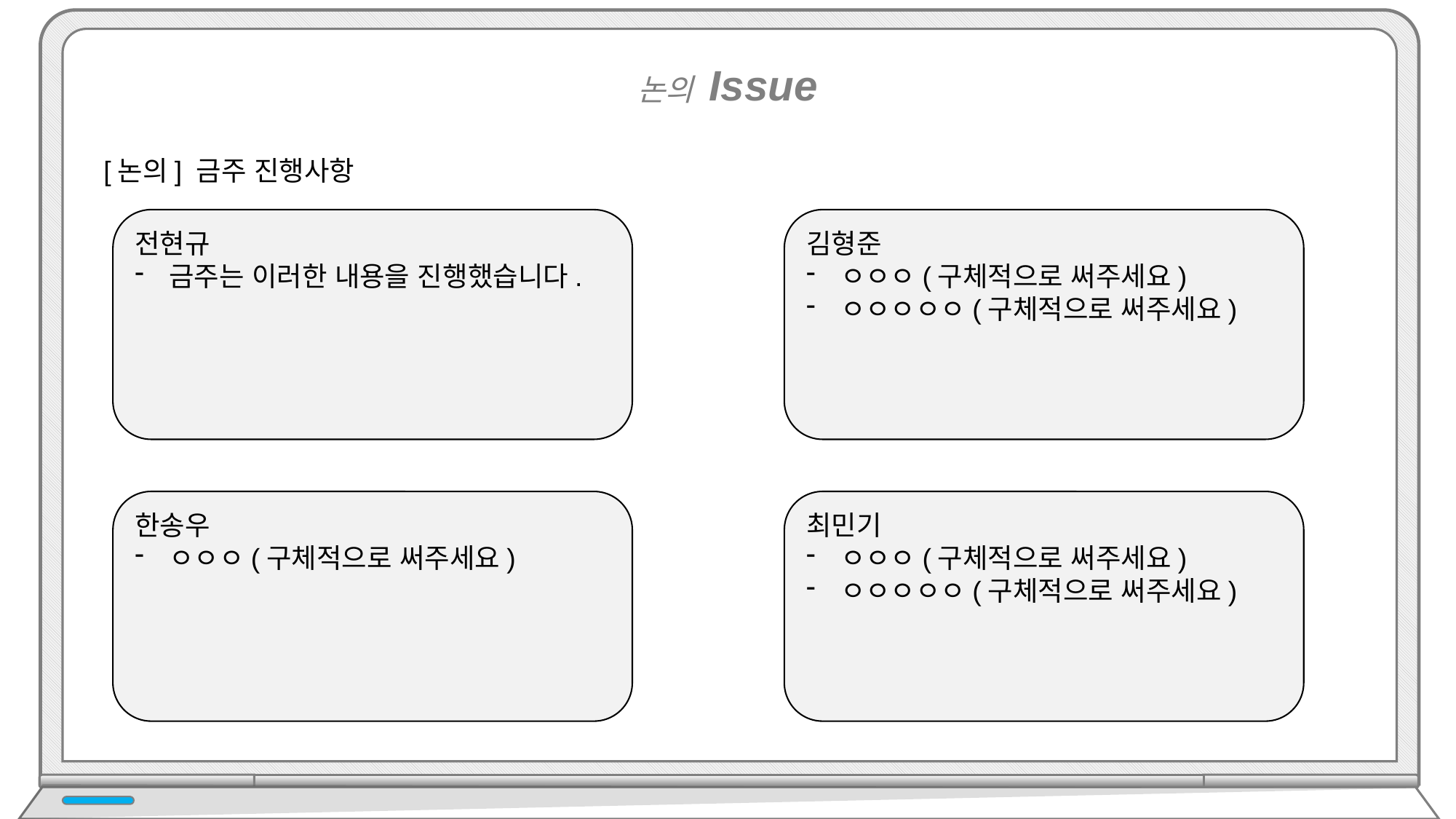

논의 Issue
[논의] 금주 진행사항
전현규
금주는 이러한 내용을 진행했습니다.

김형준
ㅇㅇㅇ(구체적으로 써주세요)
ㅇㅇㅇㅇㅇ(구체적으로 써주세요)
한송우
ㅇㅇㅇ(구체적으로 써주세요)

최민기
ㅇㅇㅇ(구체적으로 써주세요)
ㅇㅇㅇㅇㅇ(구체적으로 써주세요)